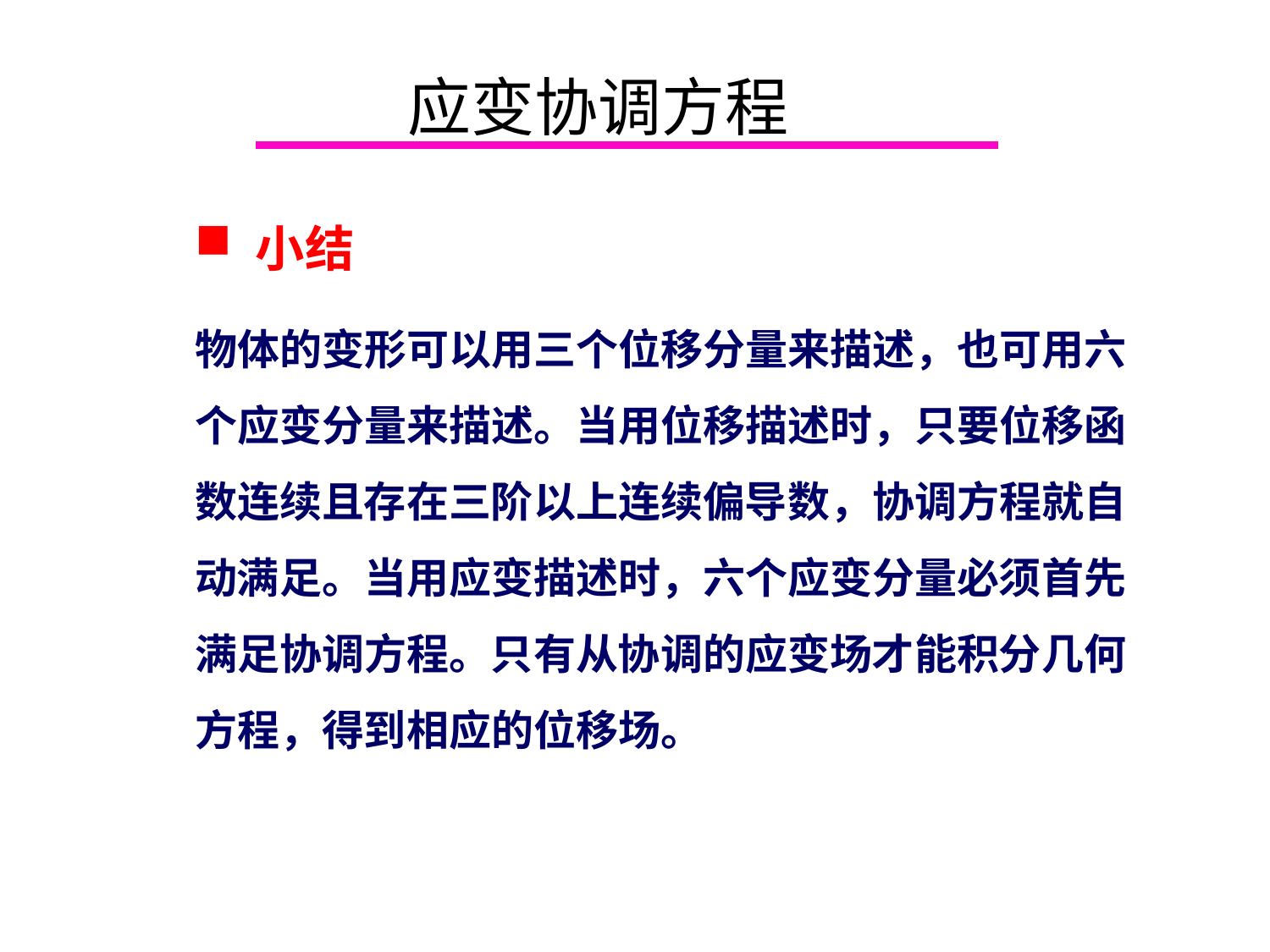

应变协调方程
 小结
物体的变形可以用三个位移分量来描述，也可用六个应变分量来描述。当用位移描述时，只要位移函数连续且存在三阶以上连续偏导数，协调方程就自动满足。当用应变描述时，六个应变分量必须首先满足协调方程。只有从协调的应变场才能积分几何方程，得到相应的位移场。

Chapter  4.4